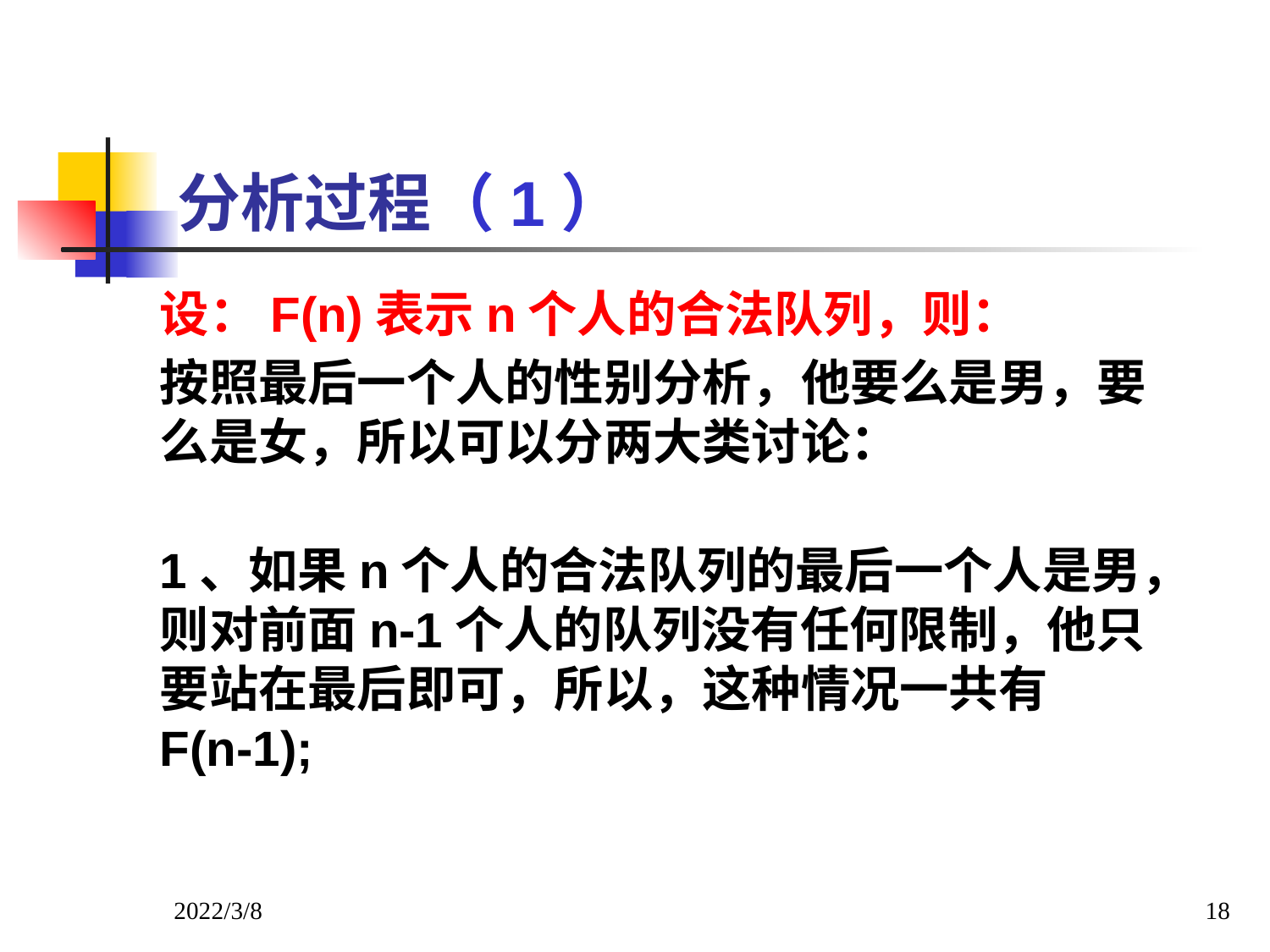

# 分析过程（1）
	设：F(n)表示n个人的合法队列，则：
	按照最后一个人的性别分析，他要么是男，要么是女，所以可以分两大类讨论：
	1、如果n个人的合法队列的最后一个人是男，则对前面n-1个人的队列没有任何限制，他只要站在最后即可，所以，这种情况一共有F(n-1);
2022/3/8
18